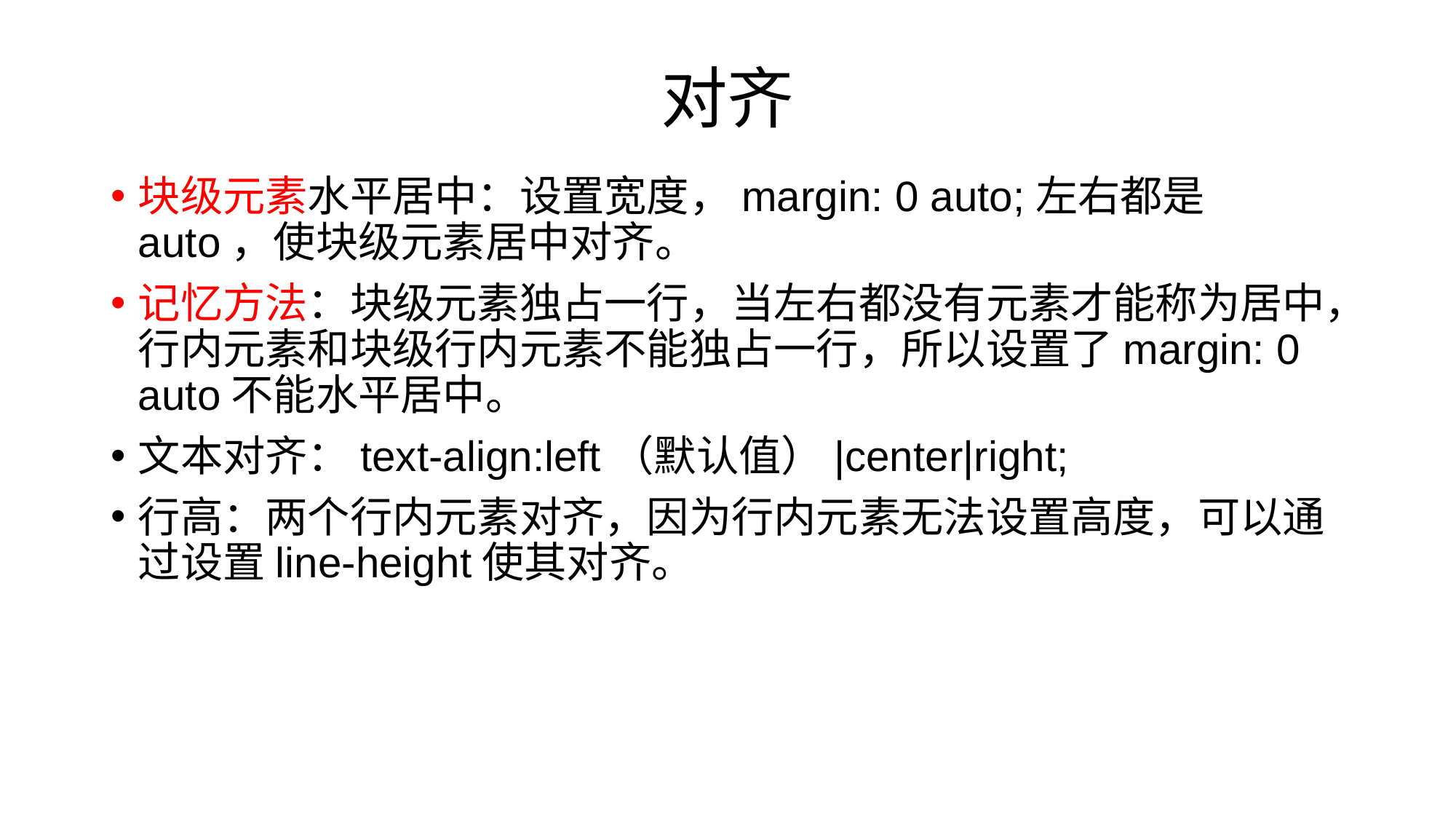

# 对齐
块级元素水平居中：设置宽度，margin: 0 auto;左右都是auto，使块级元素居中对齐。
记忆方法：块级元素独占一行，当左右都没有元素才能称为居中，行内元素和块级行内元素不能独占一行，所以设置了margin: 0 auto不能水平居中。
文本对齐：text-align:left（默认值）|center|right;
行高：两个行内元素对齐，因为行内元素无法设置高度，可以通过设置line-height使其对齐。